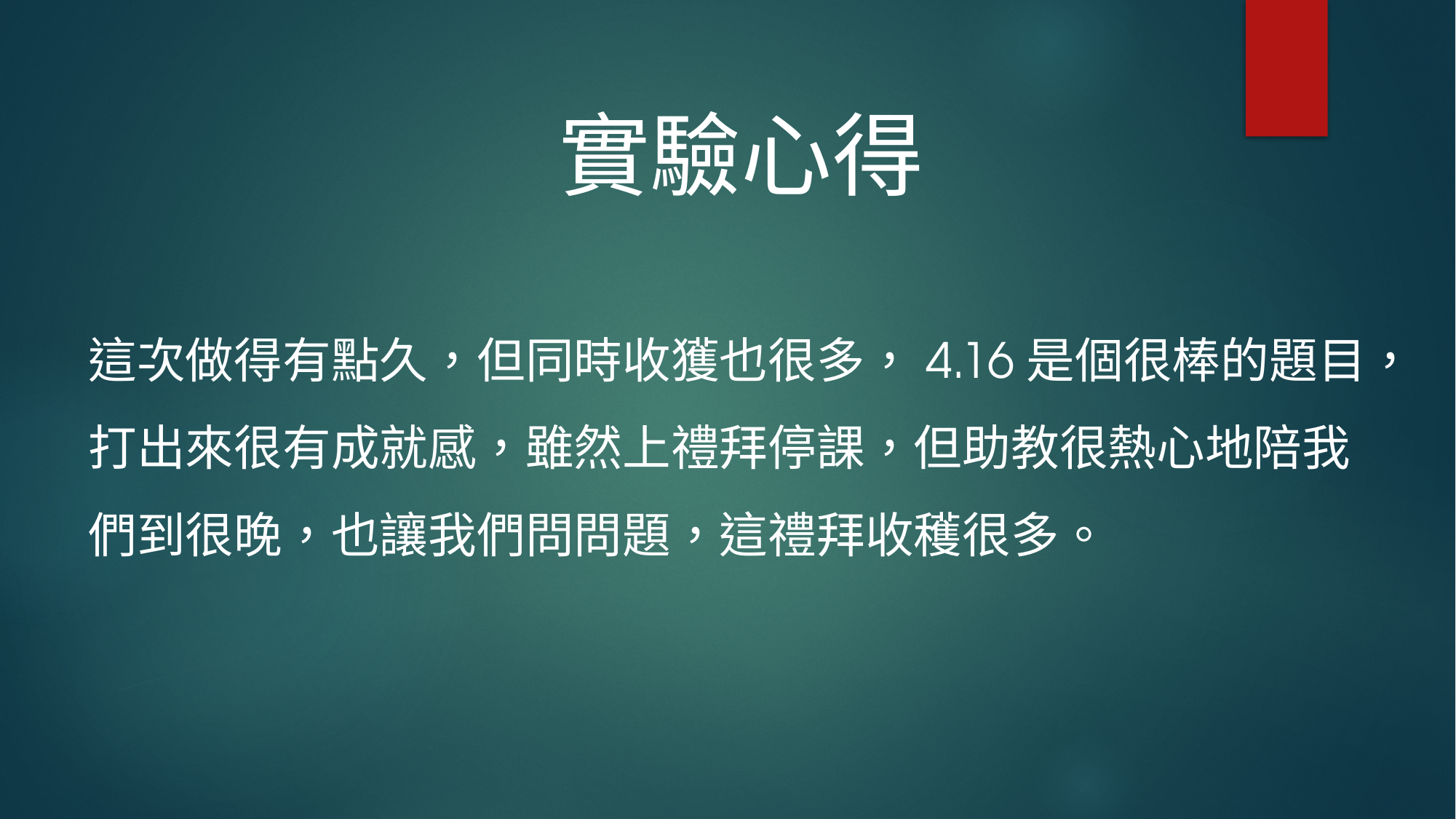

實驗心得
這次做得有點久，但同時收獲也很多，4.16是個很棒的題目，打出來很有成就感，雖然上禮拜停課，但助教很熱心地陪我們到很晚，也讓我們問問題，這禮拜收穫很多。